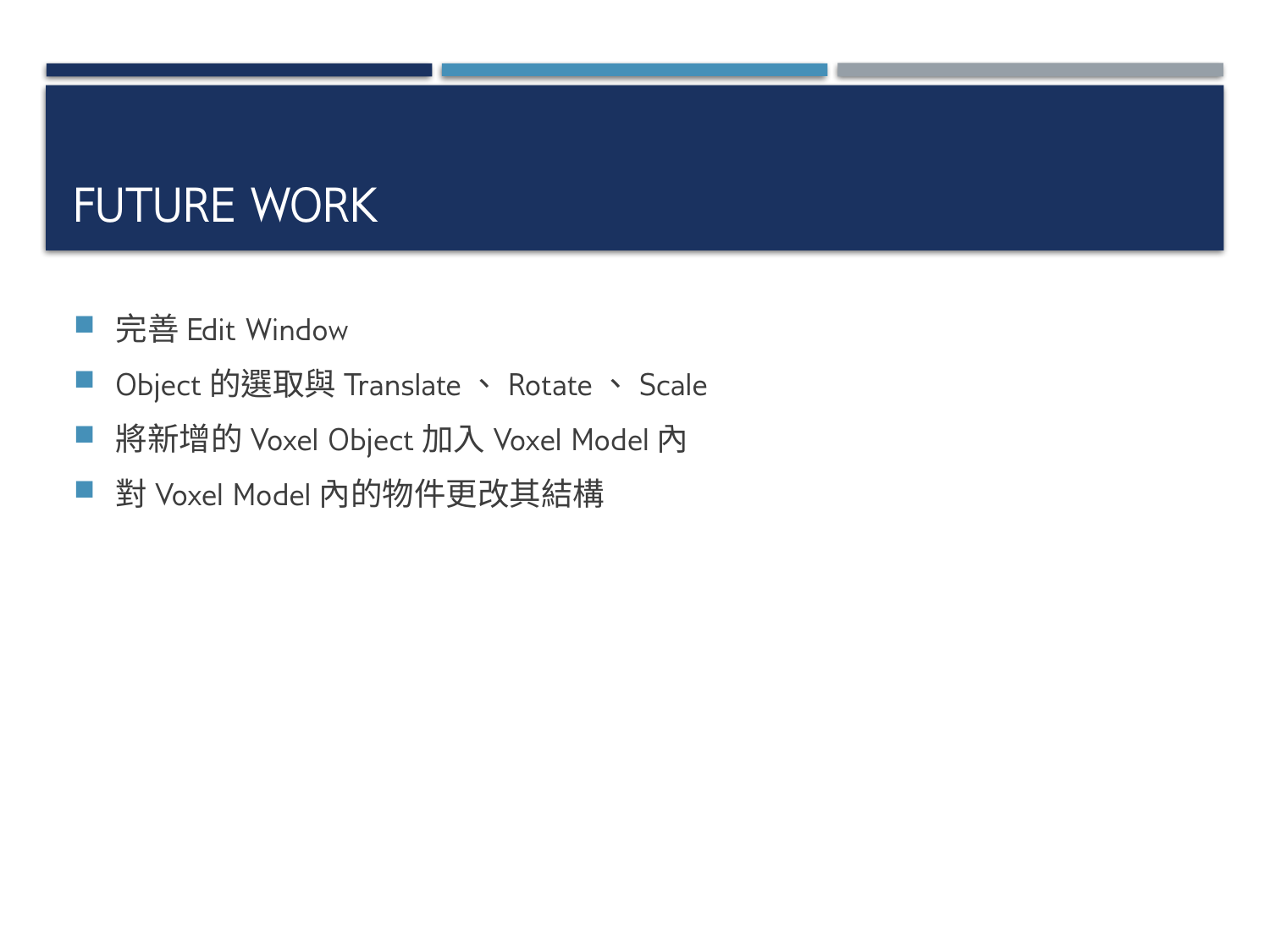

# Future work
完善Edit Window
Object的選取與Translate、Rotate、Scale
將新增的Voxel Object加入Voxel Model內
對Voxel Model內的物件更改其結構